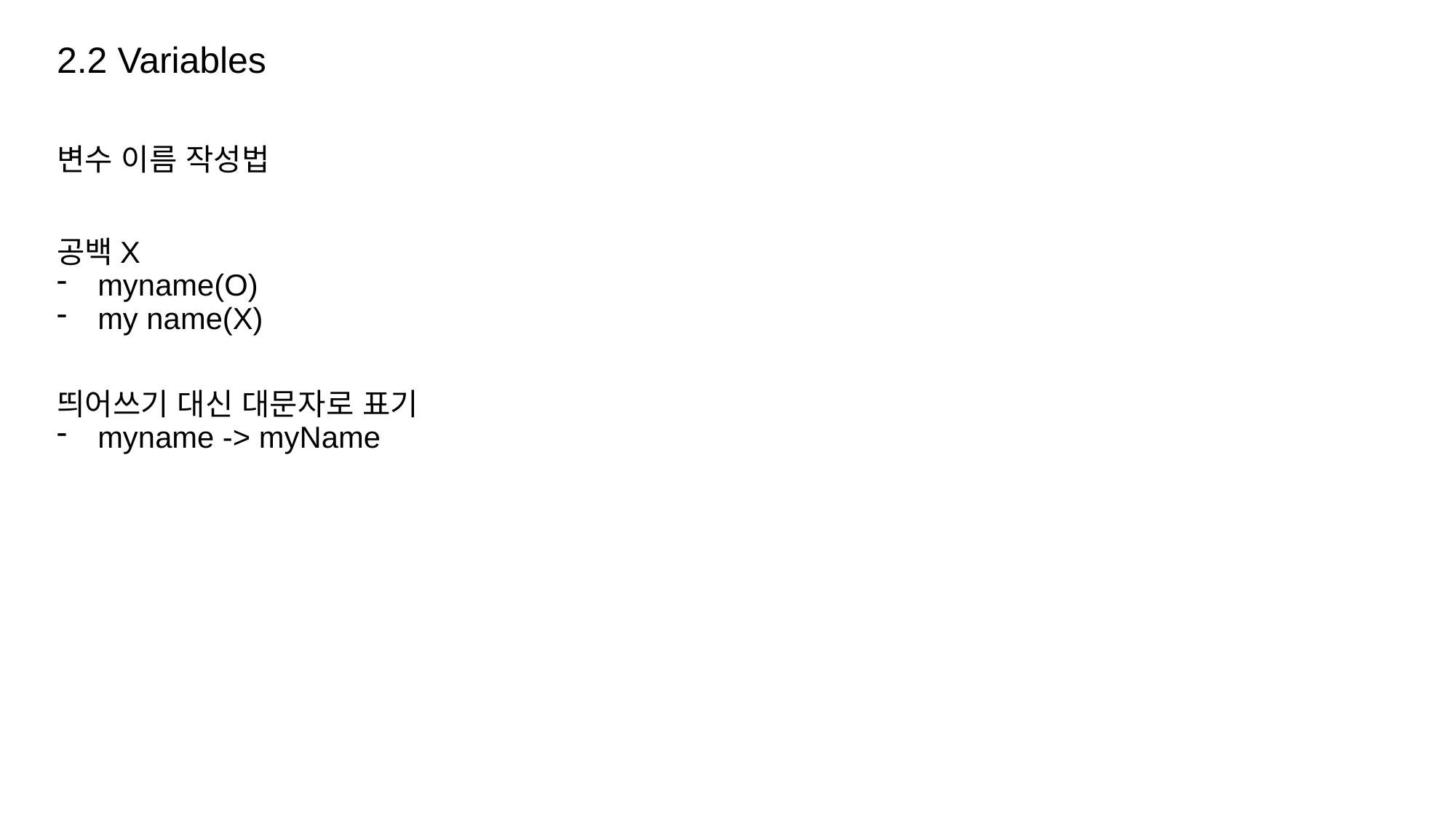

2.2 Variables
변수 이름 작성법
공백X
myname(O)
my name(X)
띄어쓰기 대신 대문자로 표기
myname -> myName